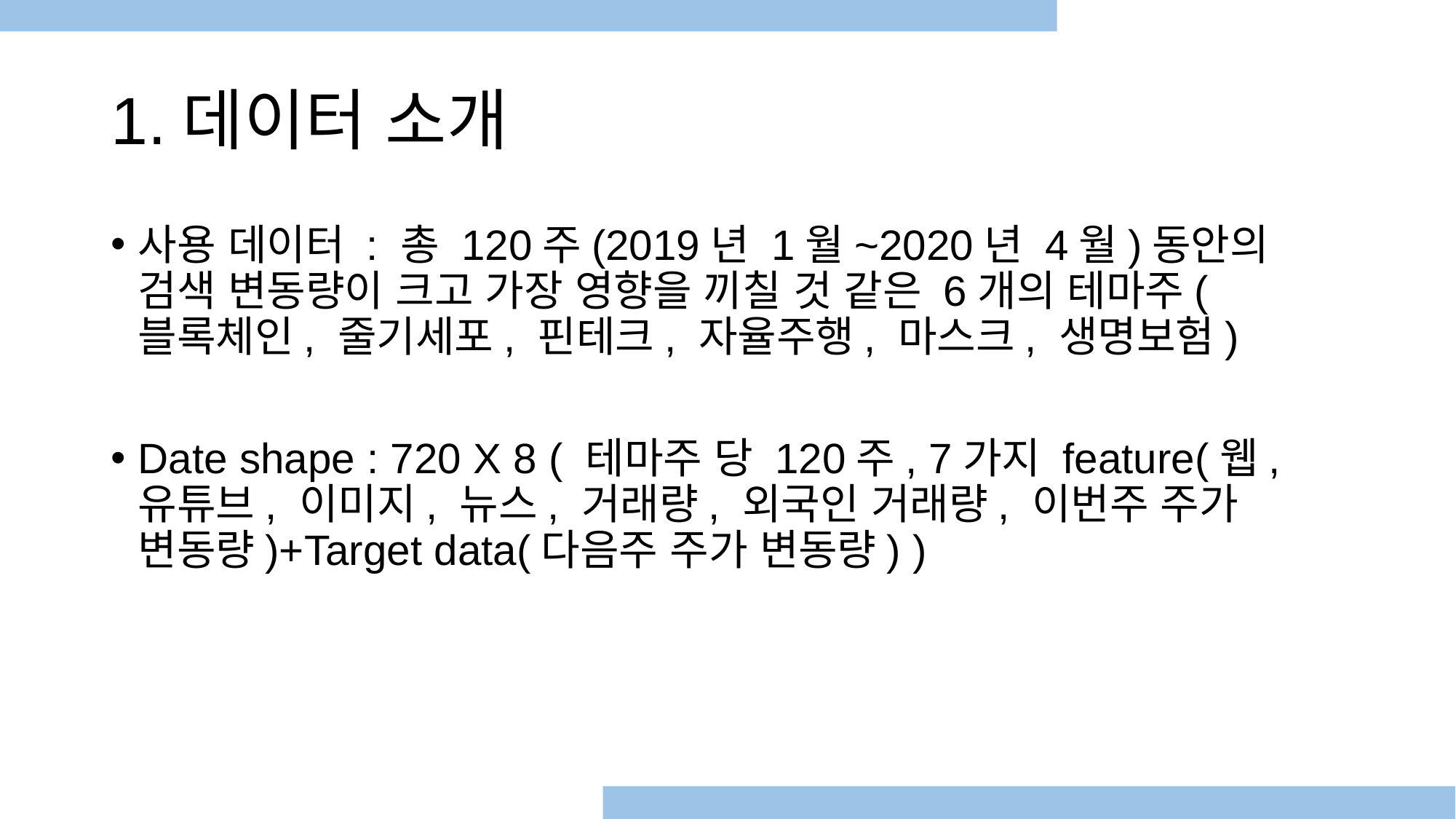

# 1.데이터 소개
사용 데이터 : 총 120주(2019년 1월~2020년 4월)동안의 검색 변동량이 크고 가장 영향을 끼칠 것 같은 6개의 테마주(블록체인, 줄기세포, 핀테크, 자율주행, 마스크, 생명보험)

Date shape : 720 X 8 ( 테마주 당 120주, 7가지 feature(웹, 유튜브, 이미지, 뉴스, 거래량, 외국인 거래량, 이번주 주가 변동량)+Target data(다음주 주가 변동량) )